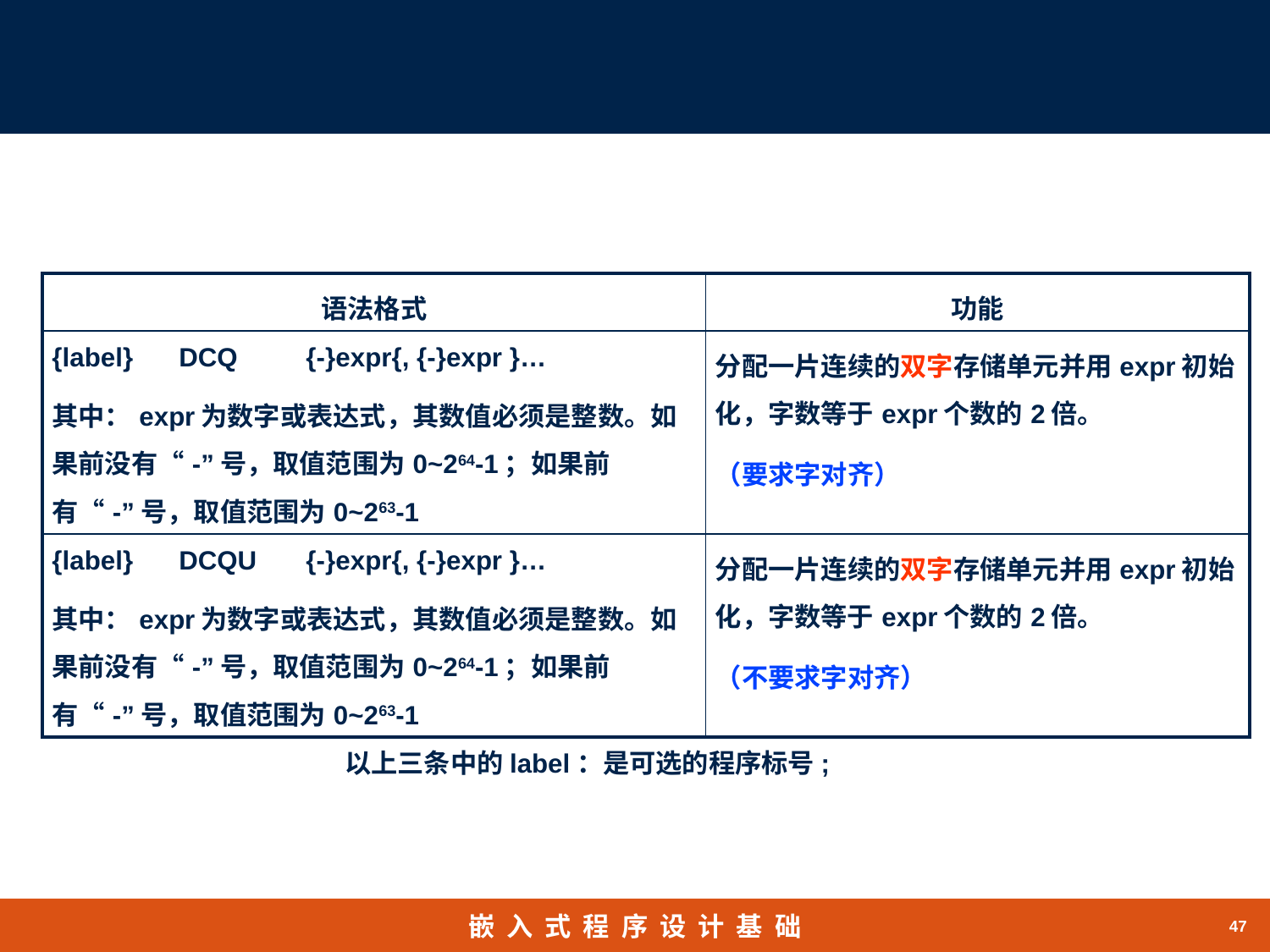

# 3. 数据定义伪操作
| 语法格式 | 功能 |
| --- | --- |
| {label} DCQ {-}expr{, {-}expr }… 其中：expr为数字或表达式，其数值必须是整数。如果前没有“-”号，取值范围为0~264-1；如果前有“-”号，取值范围为0~263-1 | 分配一片连续的双字存储单元并用expr初始化，字数等于expr个数的2倍。 （要求字对齐） |
| {label} DCQU {-}expr{, {-}expr }… 其中：expr为数字或表达式，其数值必须是整数。如果前没有“-”号，取值范围为0~264-1；如果前有“-”号，取值范围为0~263-1 | 分配一片连续的双字存储单元并用expr初始化，字数等于expr个数的2倍。 （不要求字对齐） |
以上三条中的label：是可选的程序标号;